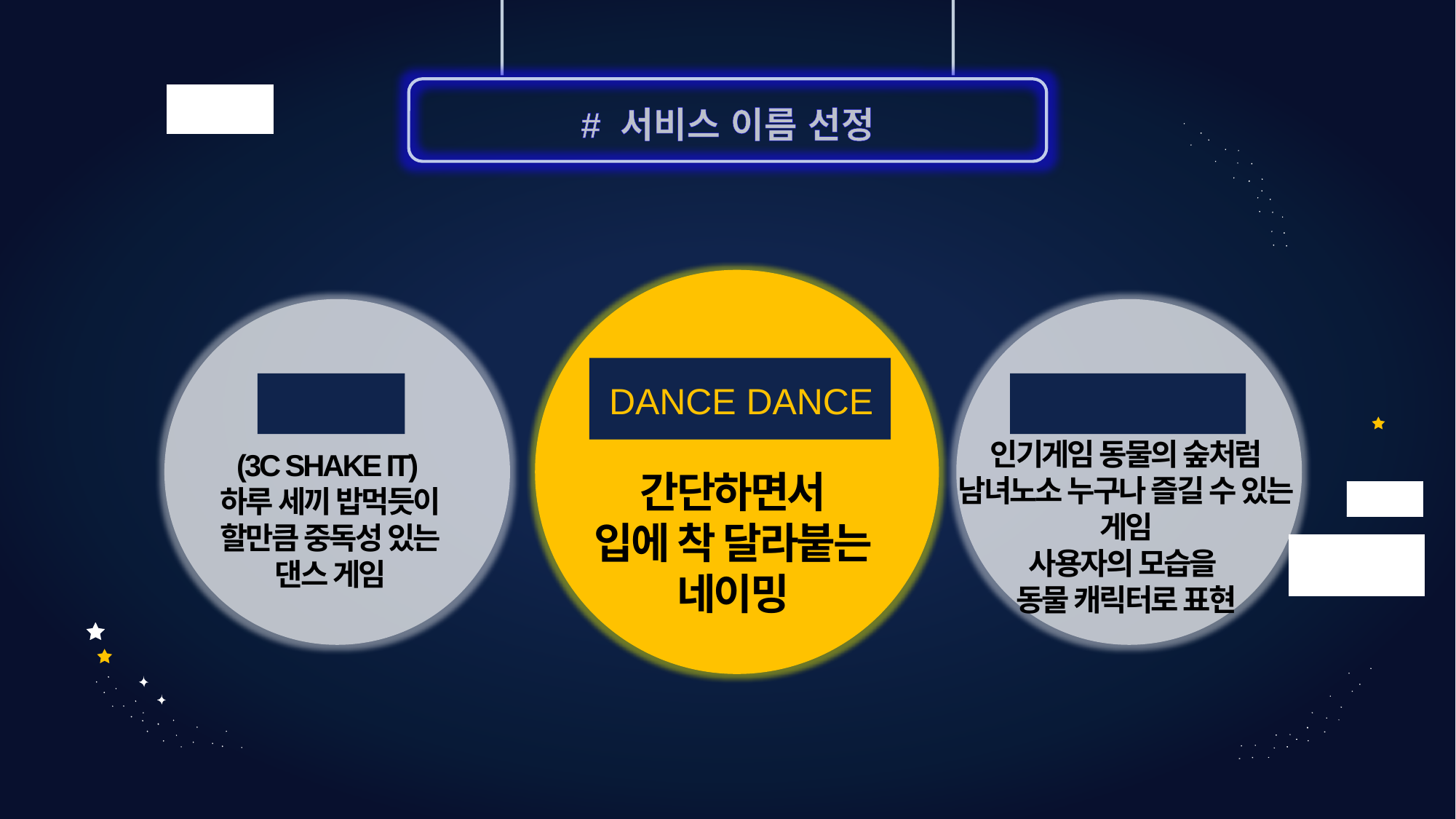

# 서비스 이름 선정

DANCE DANCE

삼시쉐킷

모여봐요 동물의 춤
인기게임 동물의 숲처럼
남녀노소 누구나 즐길 수 있는
게임
사용자의 모습을
동물 캐릭터로 표현
(3C SHAKE IT)
하루 세끼 밥먹듯이
할만큼 중독성 있는
댄스 게임
간단하면서
입에 착 달라붙는
네이밍